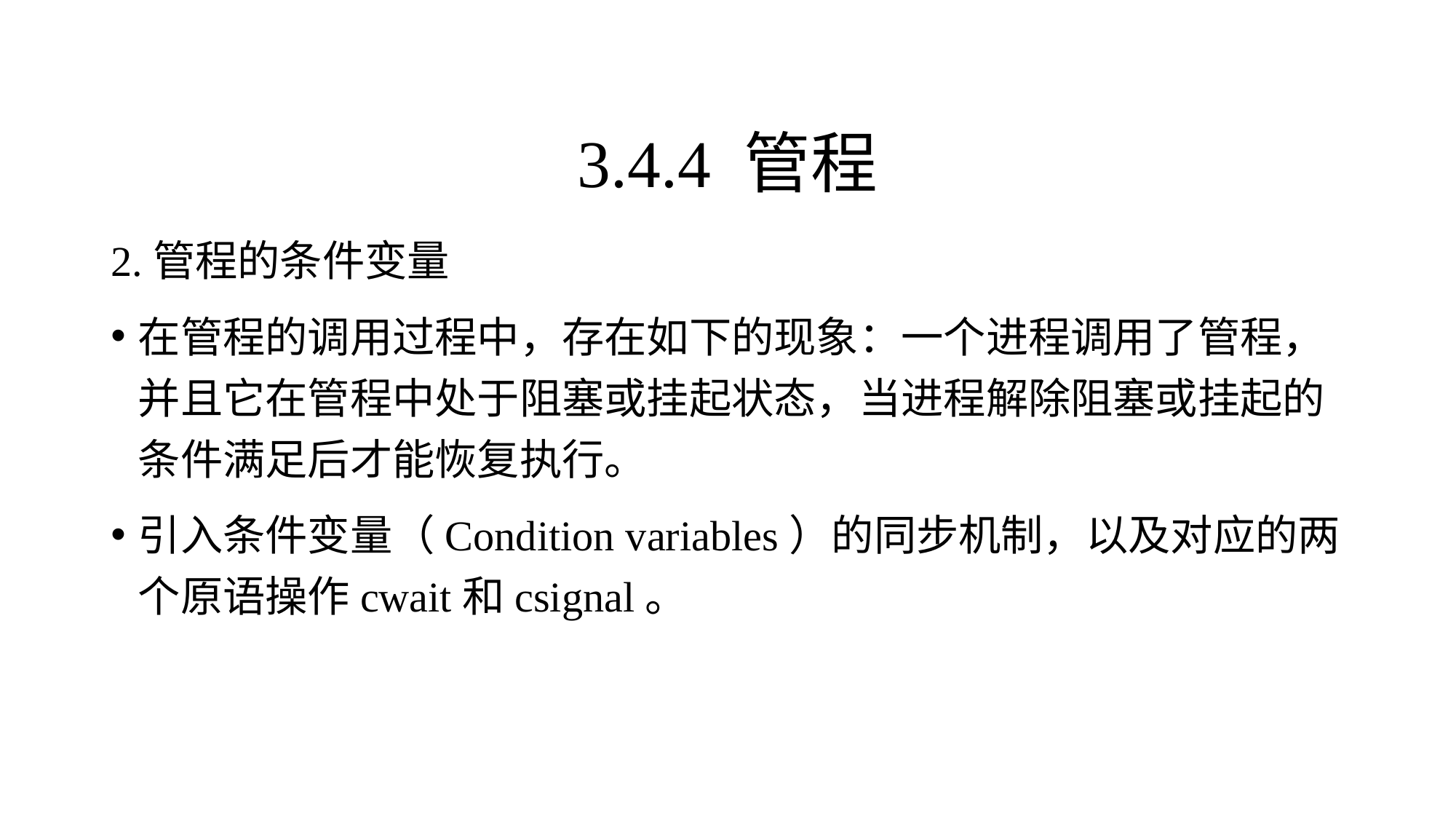

2.管程的条件变量
在管程的调用过程中，存在如下的现象：一个进程调用了管程，并且它在管程中处于阻塞或挂起状态，当进程解除阻塞或挂起的条件满足后才能恢复执行。
引入条件变量（Condition variables）的同步机制，以及对应的两个原语操作cwait和csignal。

3.4.4 管程
18